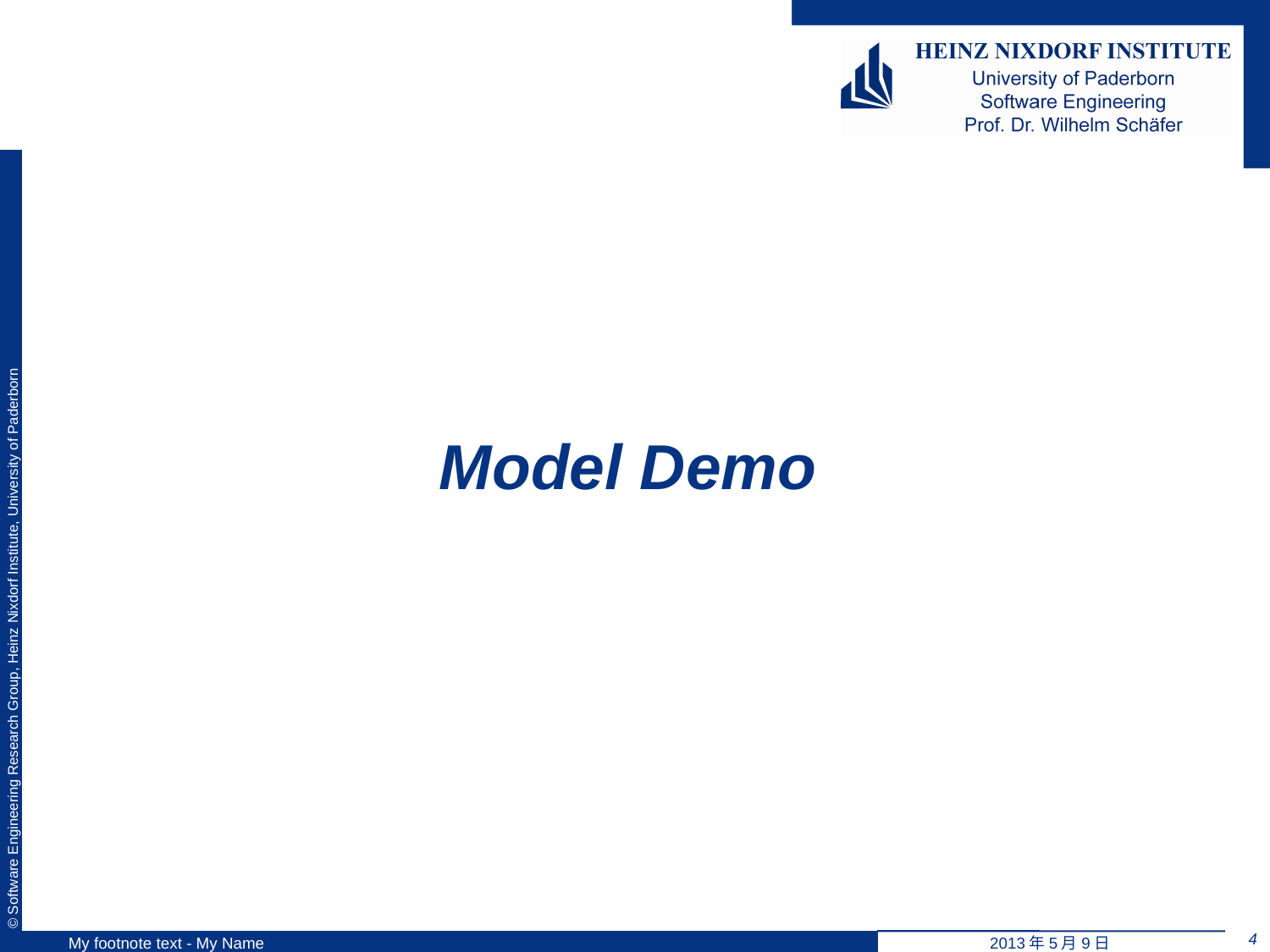

# Model Demo
4
My footnote text - My Name
2013年5月9日